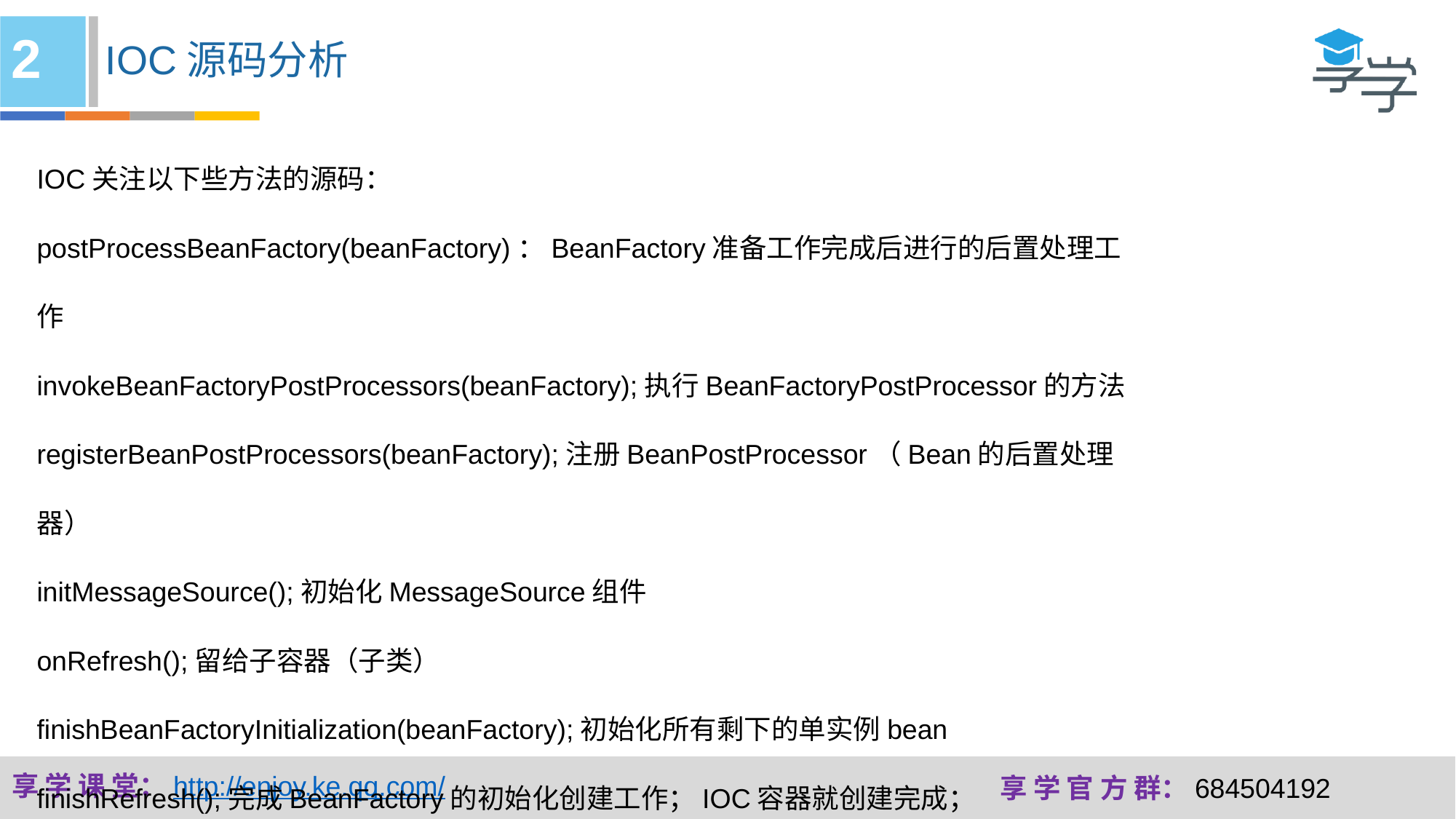

2
IOC源码分析

IOC关注以下些方法的源码：
postProcessBeanFactory(beanFactory)：BeanFactory准备工作完成后进行的后置处理工作
invokeBeanFactoryPostProcessors(beanFactory);执行BeanFactoryPostProcessor的方法
registerBeanPostProcessors(beanFactory);注册BeanPostProcessor（Bean的后置处理器）
initMessageSource();初始化MessageSource组件
onRefresh();留给子容器（子类）
finishBeanFactoryInitialization(beanFactory);初始化所有剩下的单实例bean
finishRefresh();完成BeanFactory的初始化创建工作；IOC容器就创建完成；